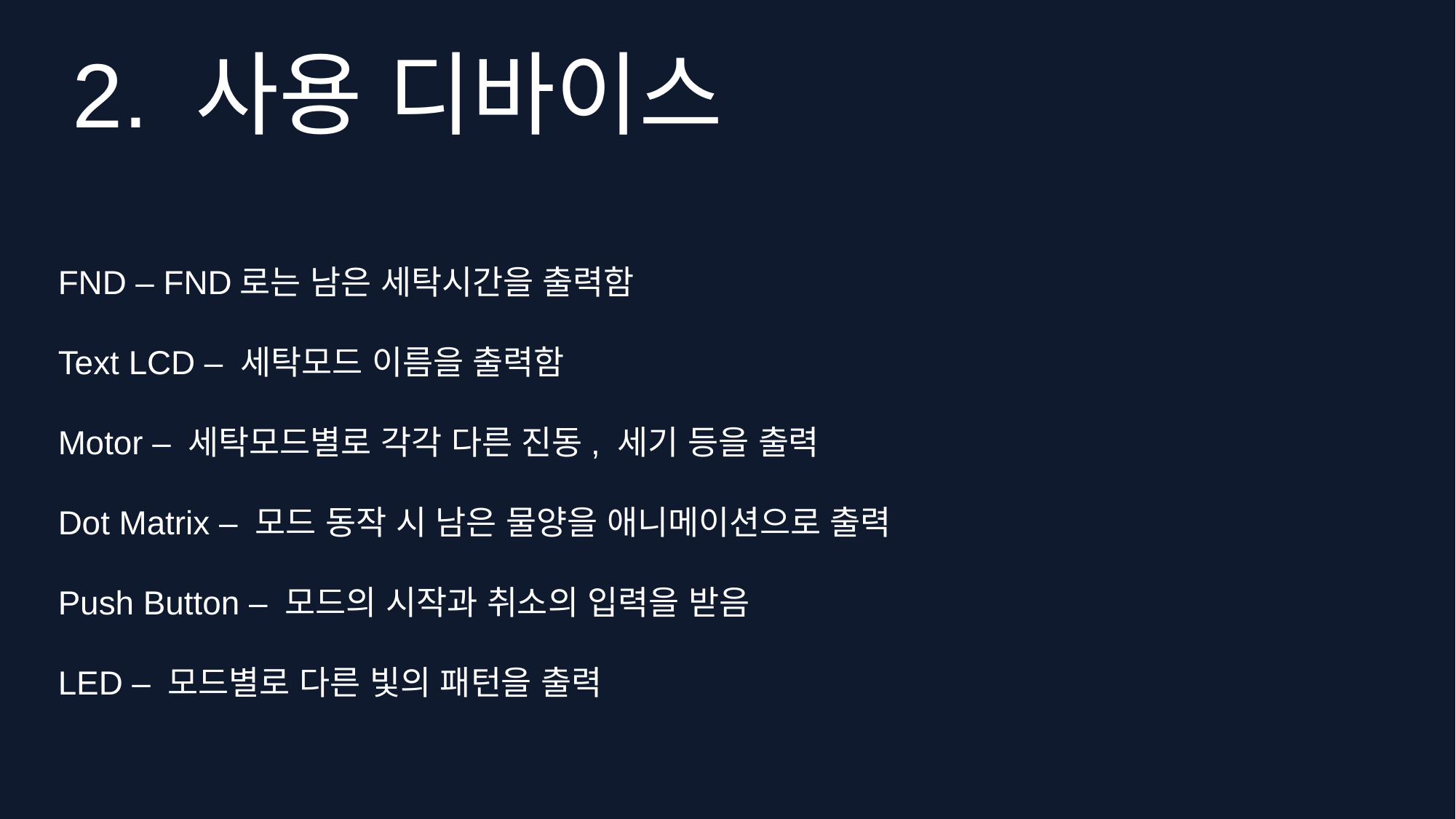

# 2. 사용 디바이스
FND – FND로는 남은 세탁시간을 출력함
Text LCD – 세탁모드 이름을 출력함
Motor – 세탁모드별로 각각 다른 진동, 세기 등을 출력
Dot Matrix – 모드 동작 시 남은 물양을 애니메이션으로 출력
Push Button – 모드의 시작과 취소의 입력을 받음
LED – 모드별로 다른 빛의 패턴을 출력